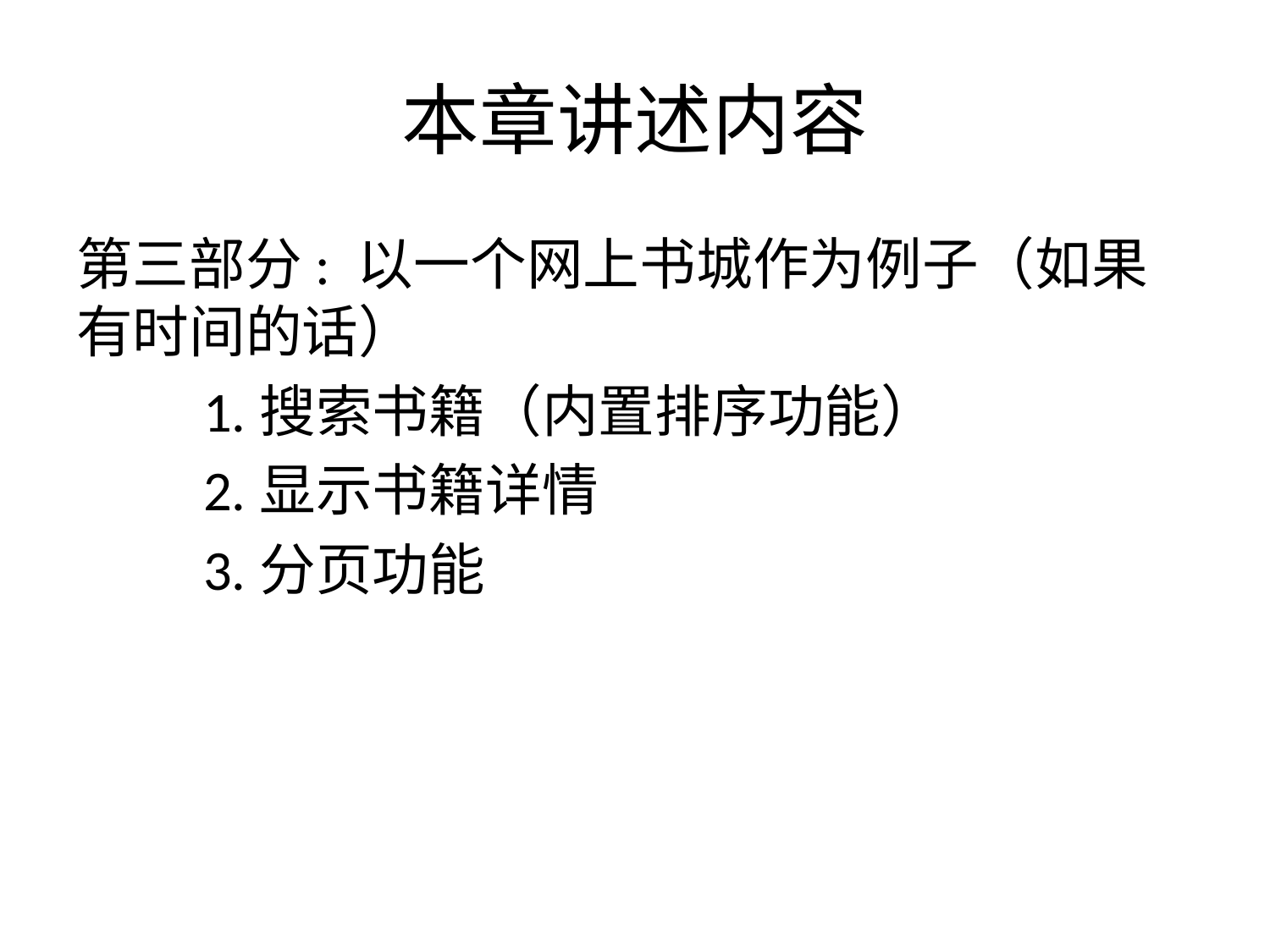

# 本章讲述内容
第三部分: 以一个网上书城作为例子（如果有时间的话）
	1.搜索书籍（内置排序功能）
	2.显示书籍详情
	3.分页功能